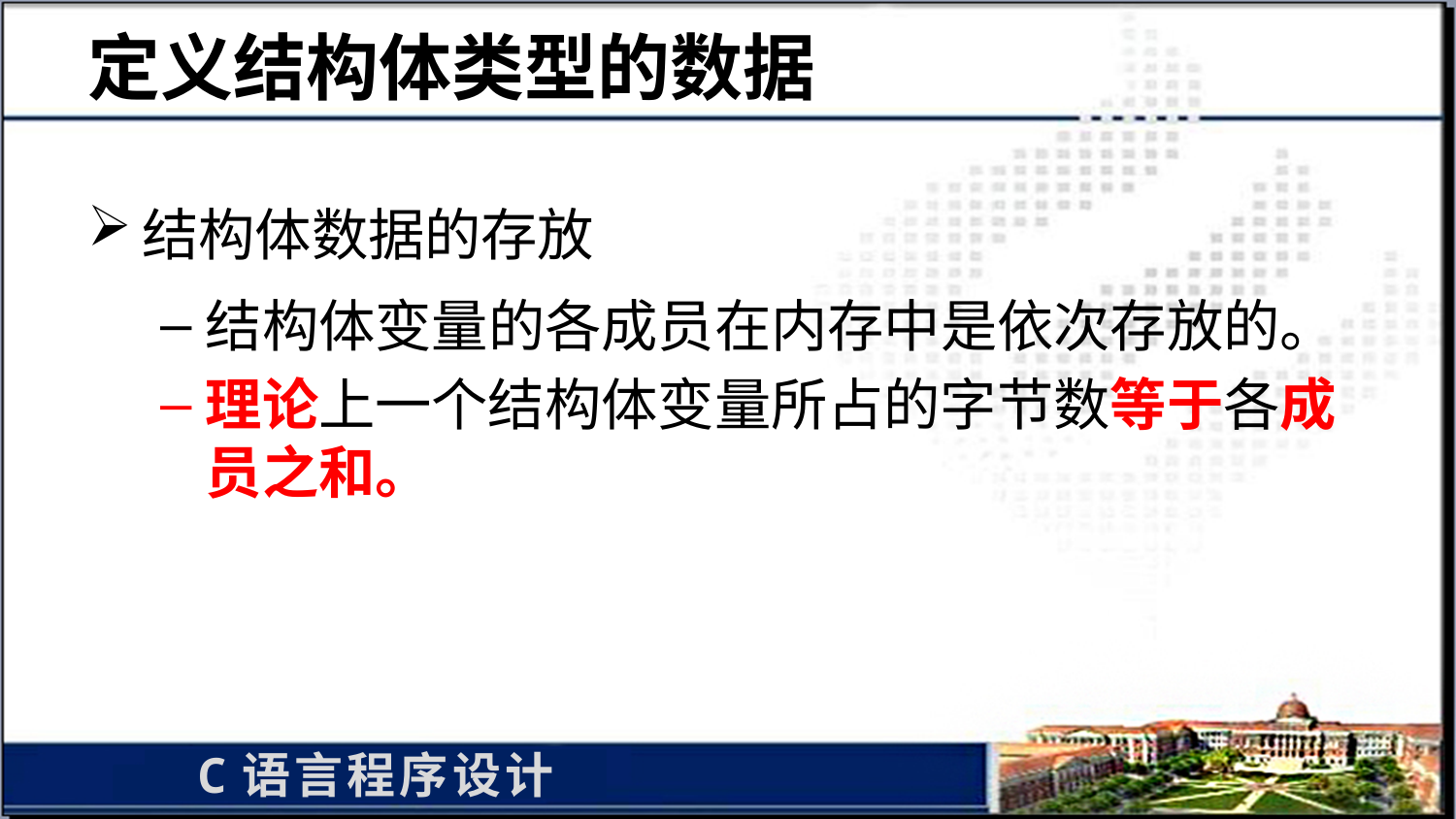

# 定义结构体类型的数据
结构体数据的存放
结构体变量的各成员在内存中是依次存放的。
理论上一个结构体变量所占的字节数等于各成员之和。